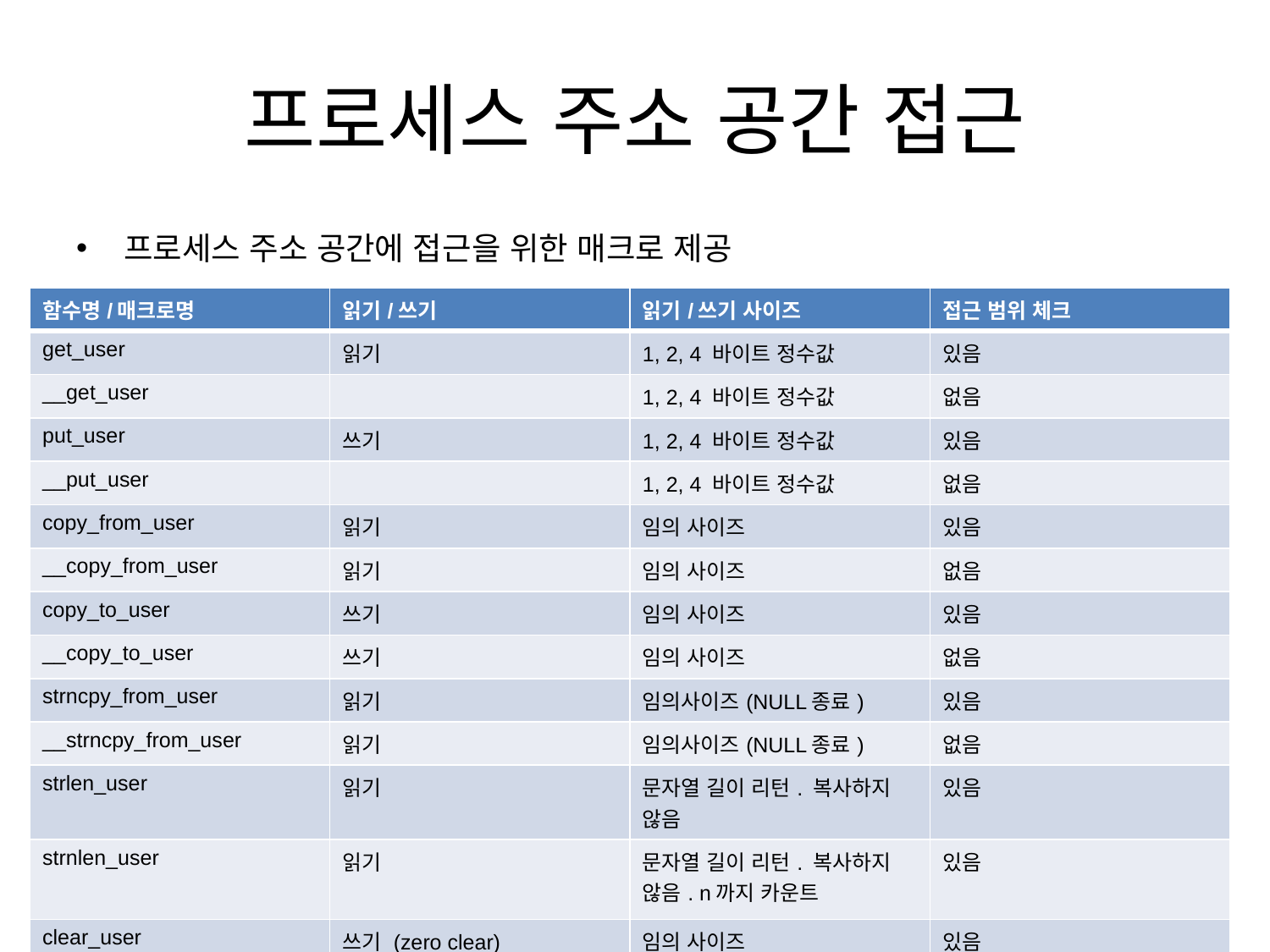

# 프로세스 주소 공간 접근
프로세스 주소 공간에 접근을 위한 매크로 제공
| 함수명/매크로명 | 읽기/쓰기 | 읽기/쓰기 사이즈 | 접근 범위 체크 |
| --- | --- | --- | --- |
| get\_user | 읽기 | 1, 2, 4 바이트 정수값 | 있음 |
| \_\_get\_user |  | 1, 2, 4 바이트 정수값 | 없음 |
| put\_user | 쓰기 | 1, 2, 4 바이트 정수값 | 있음 |
| \_\_put\_user |  | 1, 2, 4 바이트 정수값 | 없음 |
| copy\_from\_user | 읽기 | 임의 사이즈 | 있음 |
| \_\_copy\_from\_user | 읽기 | 임의 사이즈 | 없음 |
| copy\_to\_user | 쓰기 | 임의 사이즈 | 있음 |
| \_\_copy\_to\_user | 쓰기 | 임의 사이즈 | 없음 |
| strncpy\_from\_user | 읽기 | 임의사이즈(NULL종료) | 있음 |
| \_\_strncpy\_from\_user | 읽기 | 임의사이즈(NULL종료) | 없음 |
| strlen\_user | 읽기 | 문자열 길이 리턴. 복사하지 않음 | 있음 |
| strnlen\_user | 읽기 | 문자열 길이 리턴. 복사하지 않음. n까지 카운트 | 있음 |
| clear\_user | 쓰기 (zero clear) | 임의 사이즈 | 있음 |
| \_\_clear\_user | 쓰기 (zero clear) | 임의 사이즈 | 없음 |